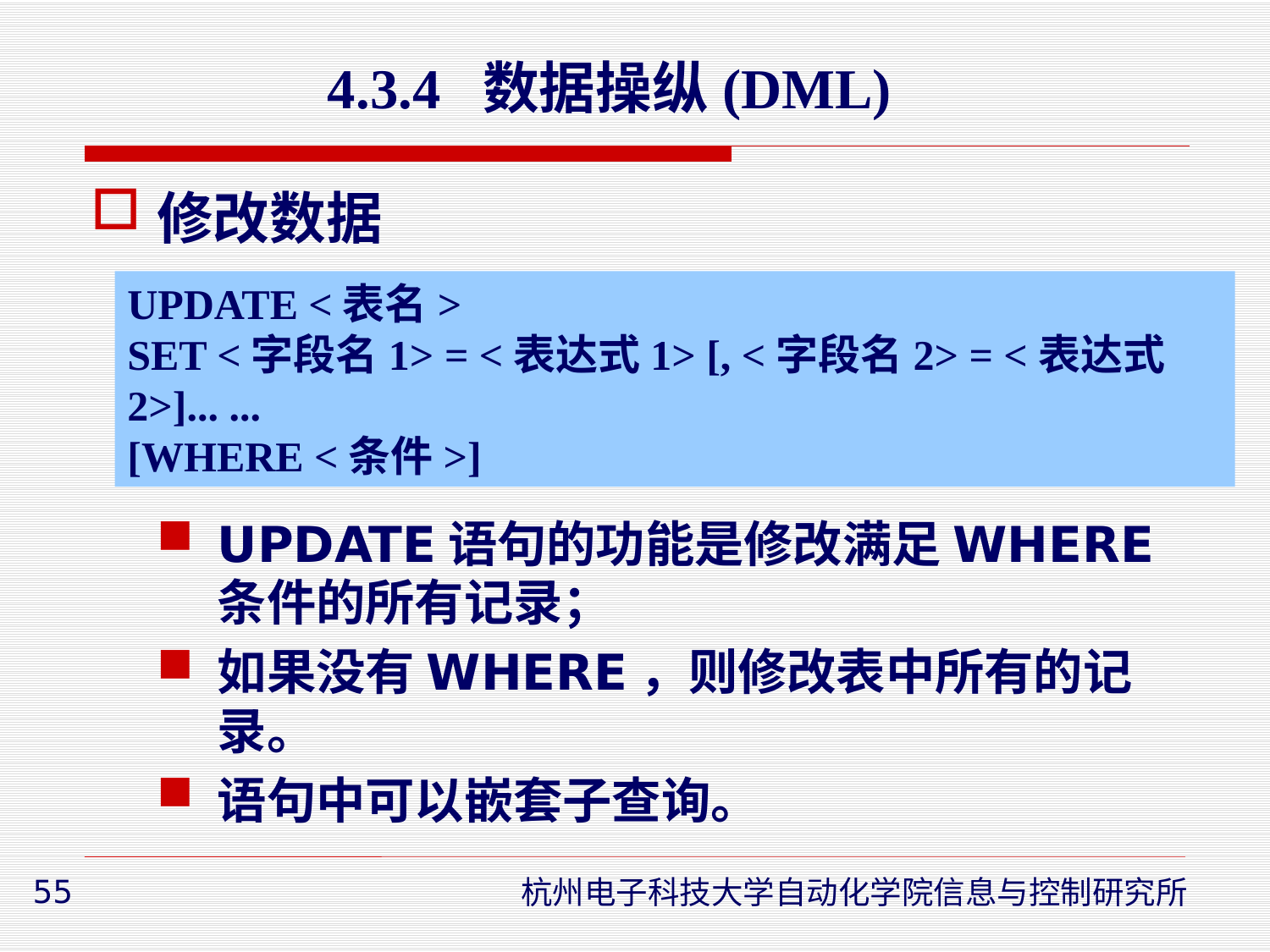

4.3.4  数据操纵(DML)
修改数据

UPDATE语句的功能是修改满足WHERE条件的所有记录；
如果没有WHERE，则修改表中所有的记录。
语句中可以嵌套子查询。
UPDATE <表名>
SET <字段名1> = <表达式1> [, <字段名2> = <表达式2>]... ...
[WHERE <条件>]